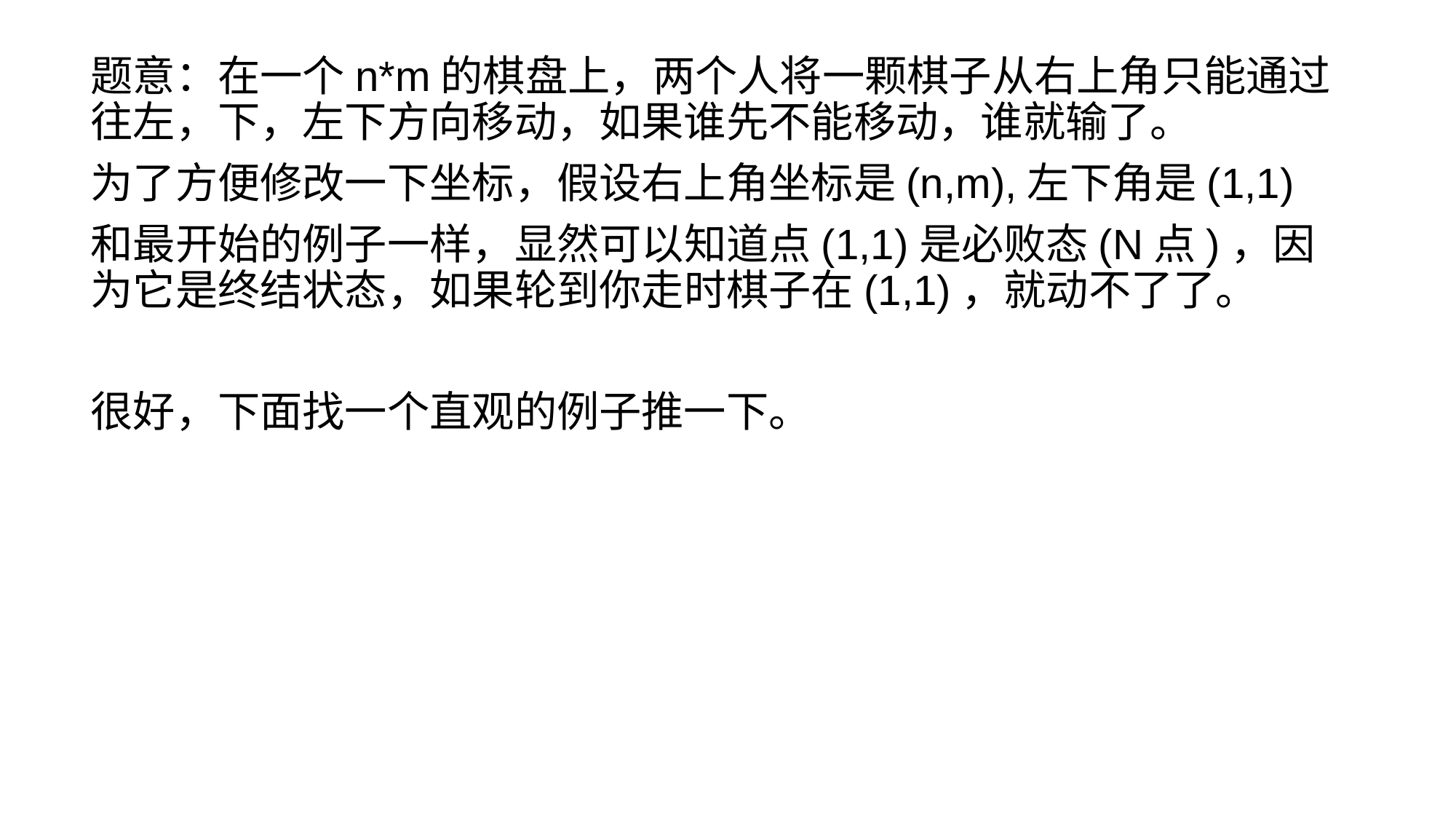

题意：在一个n*m的棋盘上，两个人将一颗棋子从右上角只能通过往左，下，左下方向移动，如果谁先不能移动，谁就输了。
为了方便修改一下坐标，假设右上角坐标是(n,m),左下角是(1,1)
和最开始的例子一样，显然可以知道点(1,1)是必败态(N点)，因为它是终结状态，如果轮到你走时棋子在(1,1)，就动不了了。

很好，下面找一个直观的例子推一下。